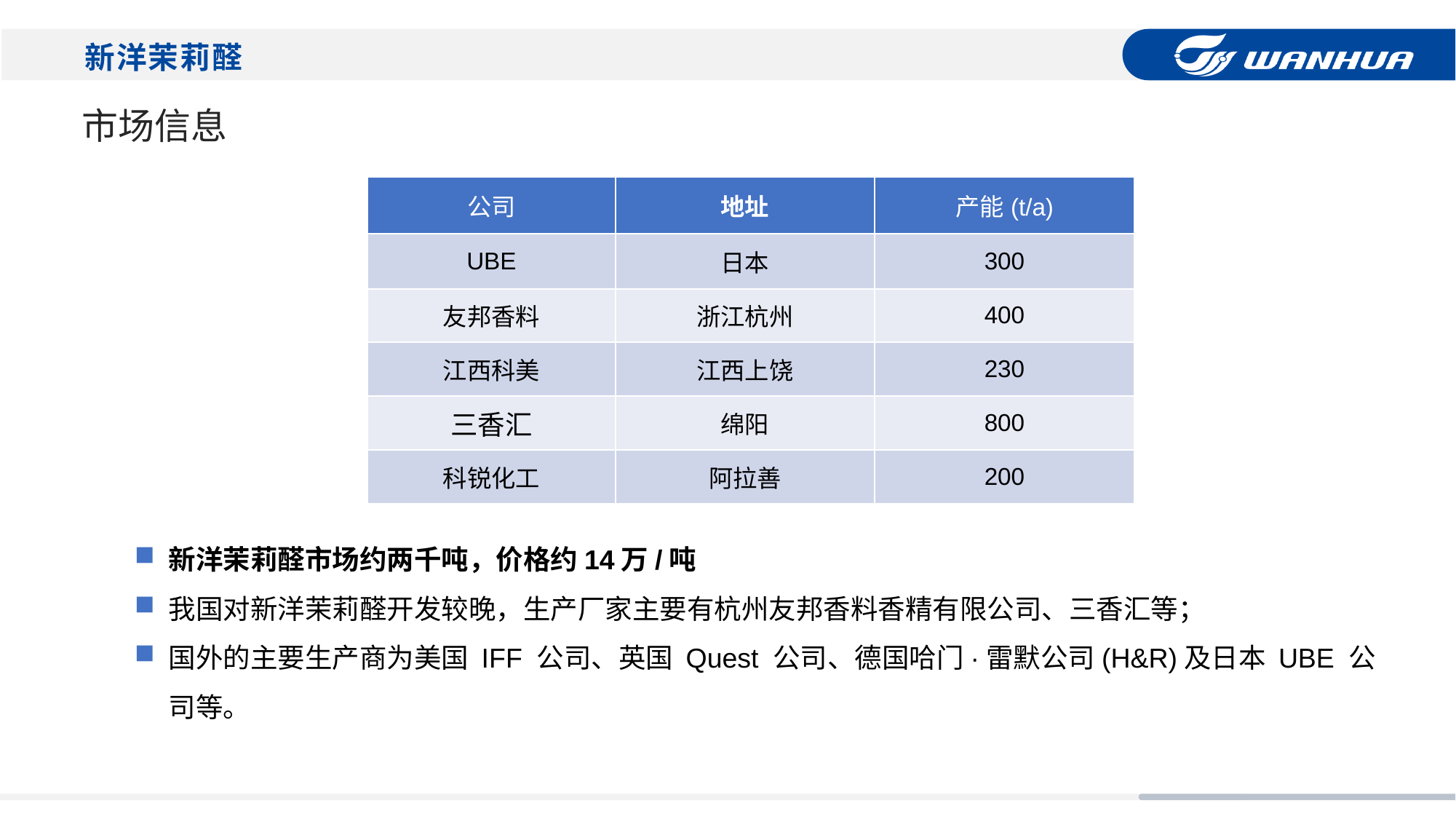

新洋茉莉醛
# 市场信息
| 公司 | 地址 | 产能(t/a) |
| --- | --- | --- |
| UBE | 日本 | 300 |
| 友邦香料 | 浙江杭州 | 400 |
| 江西科美 | 江西上饶 | 230 |
| 三香汇 | 绵阳 | 800 |
| 科锐化工 | 阿拉善 | 200 |
新洋茉莉醛市场约两千吨，价格约14万/吨
我国对新洋茉莉醛开发较晚，生产厂家主要有杭州友邦香料香精有限公司、三香汇等；
国外的主要生产商为美国 IFF 公司、英国 Quest 公司、德国哈门·雷默公司(H&R)及日本 UBE 公司等。